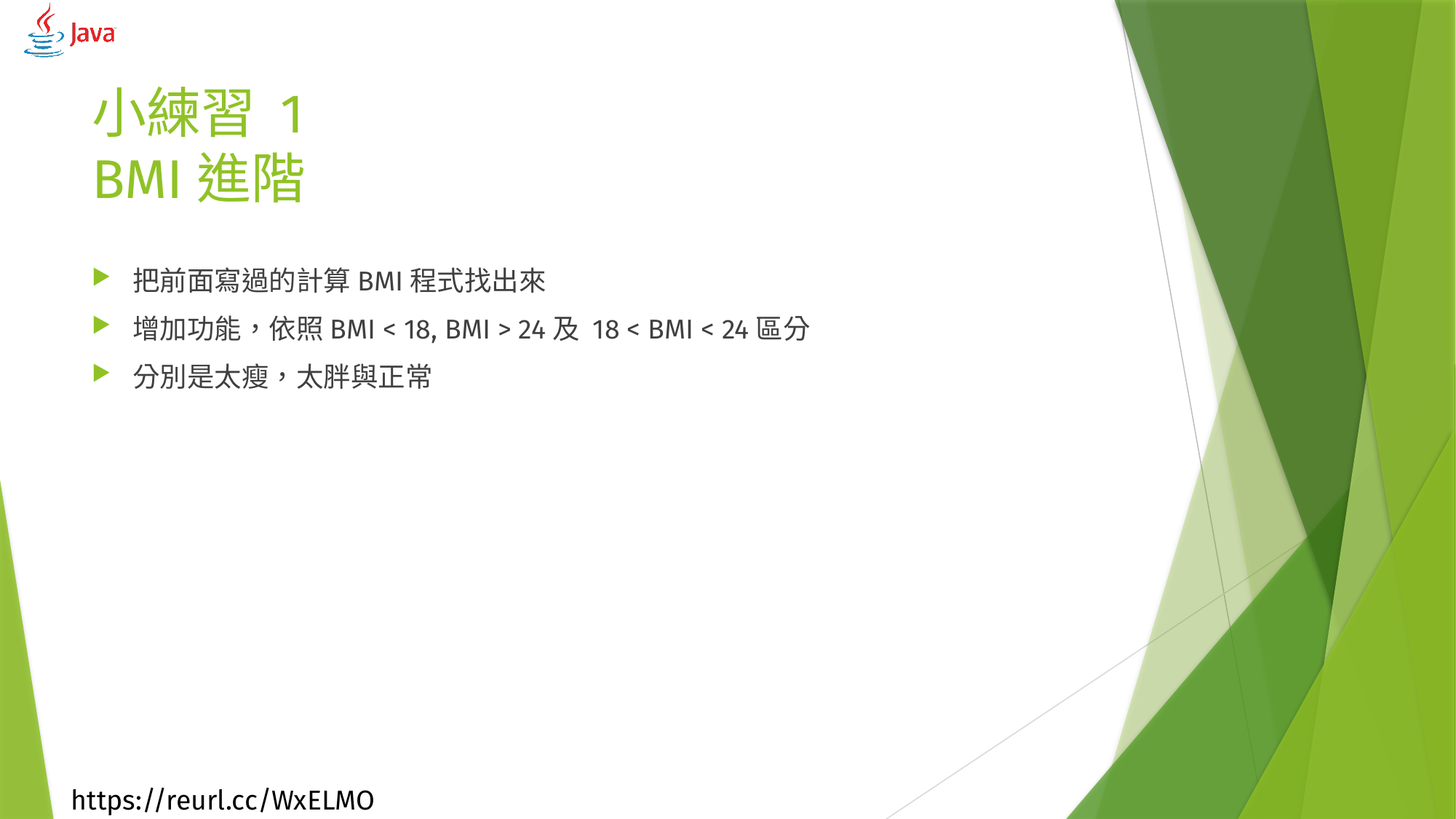

# 小練習 1 BMI進階
把前面寫過的計算BMI程式找出來
增加功能，依照BMI < 18, BMI > 24及 18 < BMI < 24區分
分別是太瘦，太胖與正常